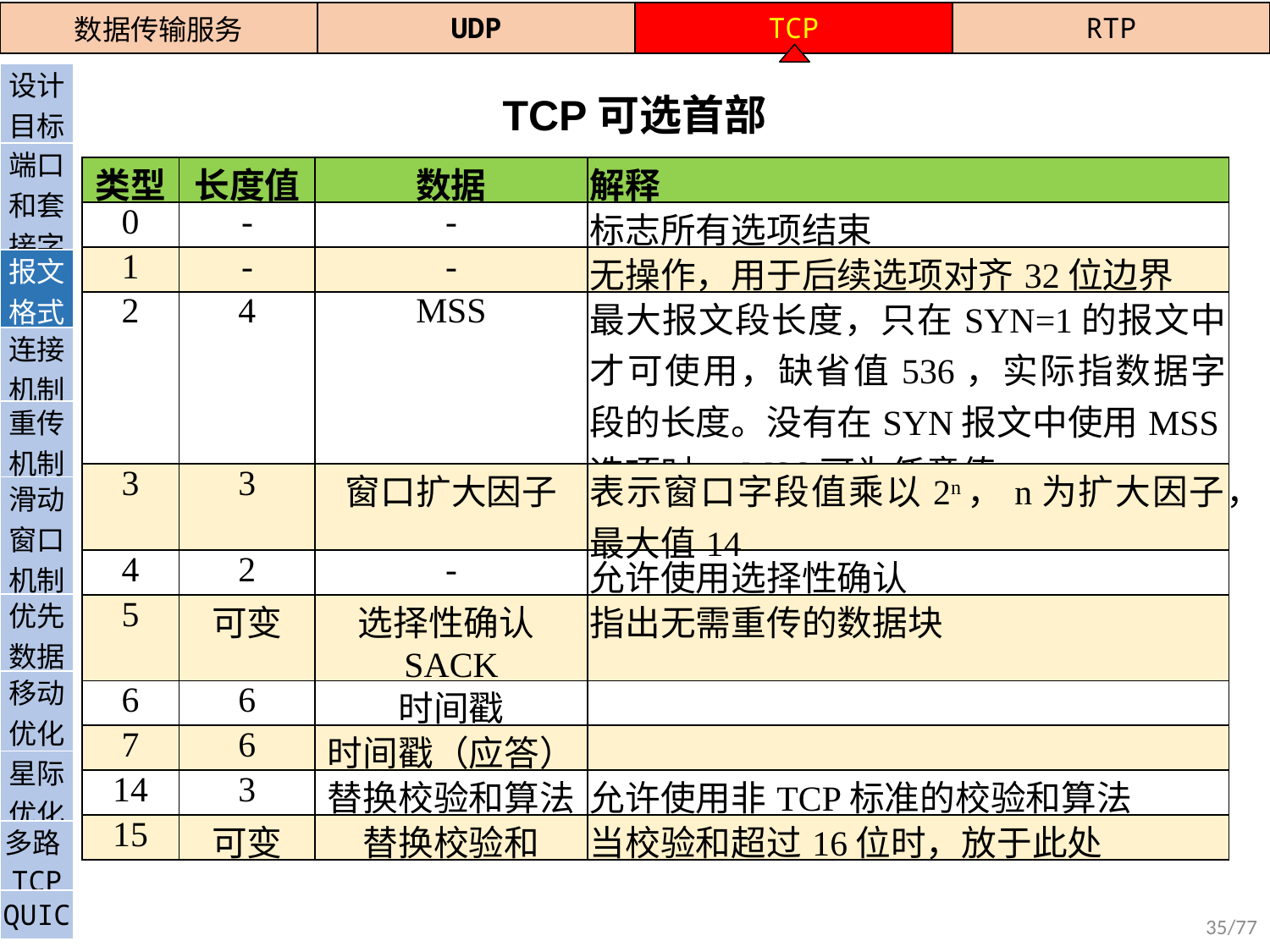

| 数据传输服务 | UDP | TCP | RTP |
| --- | --- | --- | --- |

| 设计目标 |
| --- |
| 端口和套接字 |
| 报文格式 |
| 连接机制 |
| 重传机制 |
| 滑动窗口机制 |
| 优先数据 |
| 移动优化 |
| 星际优化 |
| 多路TCP |
| QUIC |
TCP可选首部
| 类型 | 长度值 | 数据 | 解释 |
| --- | --- | --- | --- |
| 0 | - | - | 标志所有选项结束 |
| 1 | - | - | 无操作，用于后续选项对齐32位边界 |
| 2 | 4 | MSS | 最大报文段长度，只在SYN=1的报文中才可使用，缺省值536，实际指数据字段的长度。没有在SYN报文中使用MSS选项时，MSS可为任意值。 |
| 3 | 3 | 窗口扩大因子 | 表示窗口字段值乘以2n，n为扩大因子，最大值14 |
| 4 | 2 | - | 允许使用选择性确认 |
| 5 | 可变 | 选择性确认SACK | 指出无需重传的数据块 |
| 6 | 6 | 时间戳 |  |
| 7 | 6 | 时间戳（应答） |  |
| 14 | 3 | 替换校验和算法 | 允许使用非TCP标准的校验和算法 |
| 15 | 可变 | 替换校验和 | 当校验和超过16位时，放于此处 |
35/77